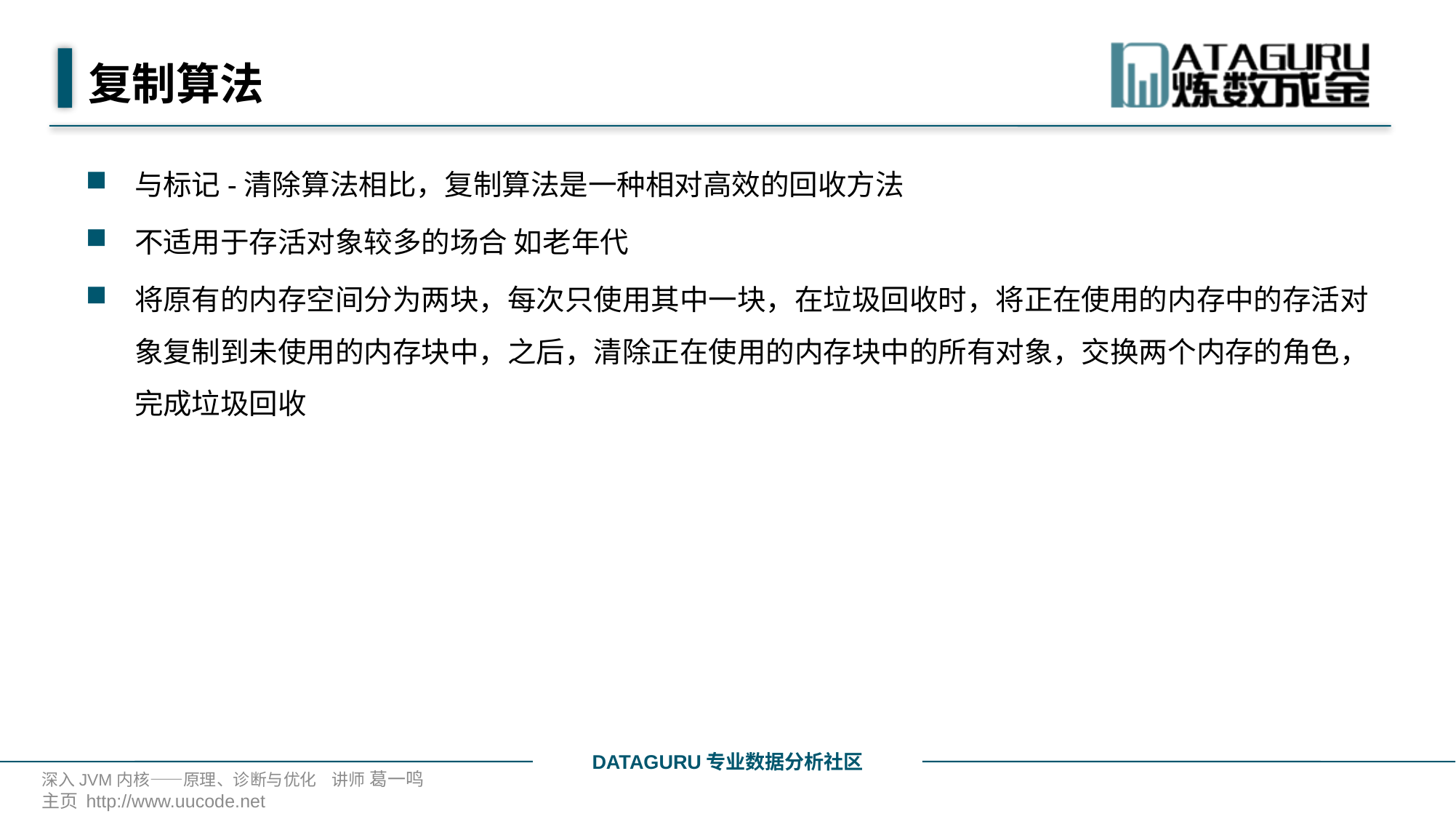

# 复制算法
与标记-清除算法相比，复制算法是一种相对高效的回收方法
不适用于存活对象较多的场合 如老年代
将原有的内存空间分为两块，每次只使用其中一块，在垃圾回收时，将正在使用的内存中的存活对象复制到未使用的内存块中，之后，清除正在使用的内存块中的所有对象，交换两个内存的角色，完成垃圾回收